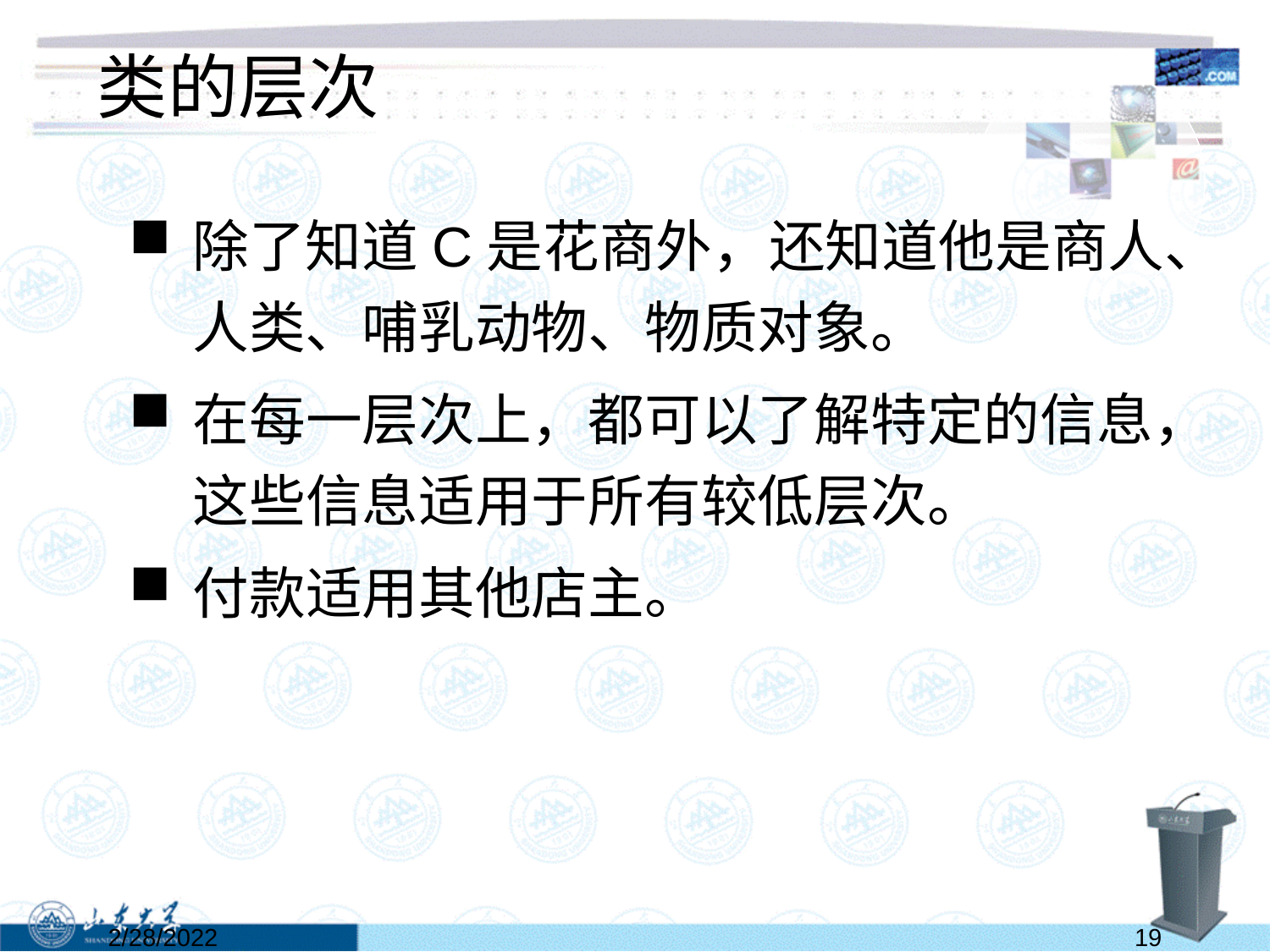

# 类的层次
除了知道C是花商外，还知道他是商人、人类、哺乳动物、物质对象。
在每一层次上，都可以了解特定的信息，这些信息适用于所有较低层次。
付款适用其他店主。
2/28/2022
19